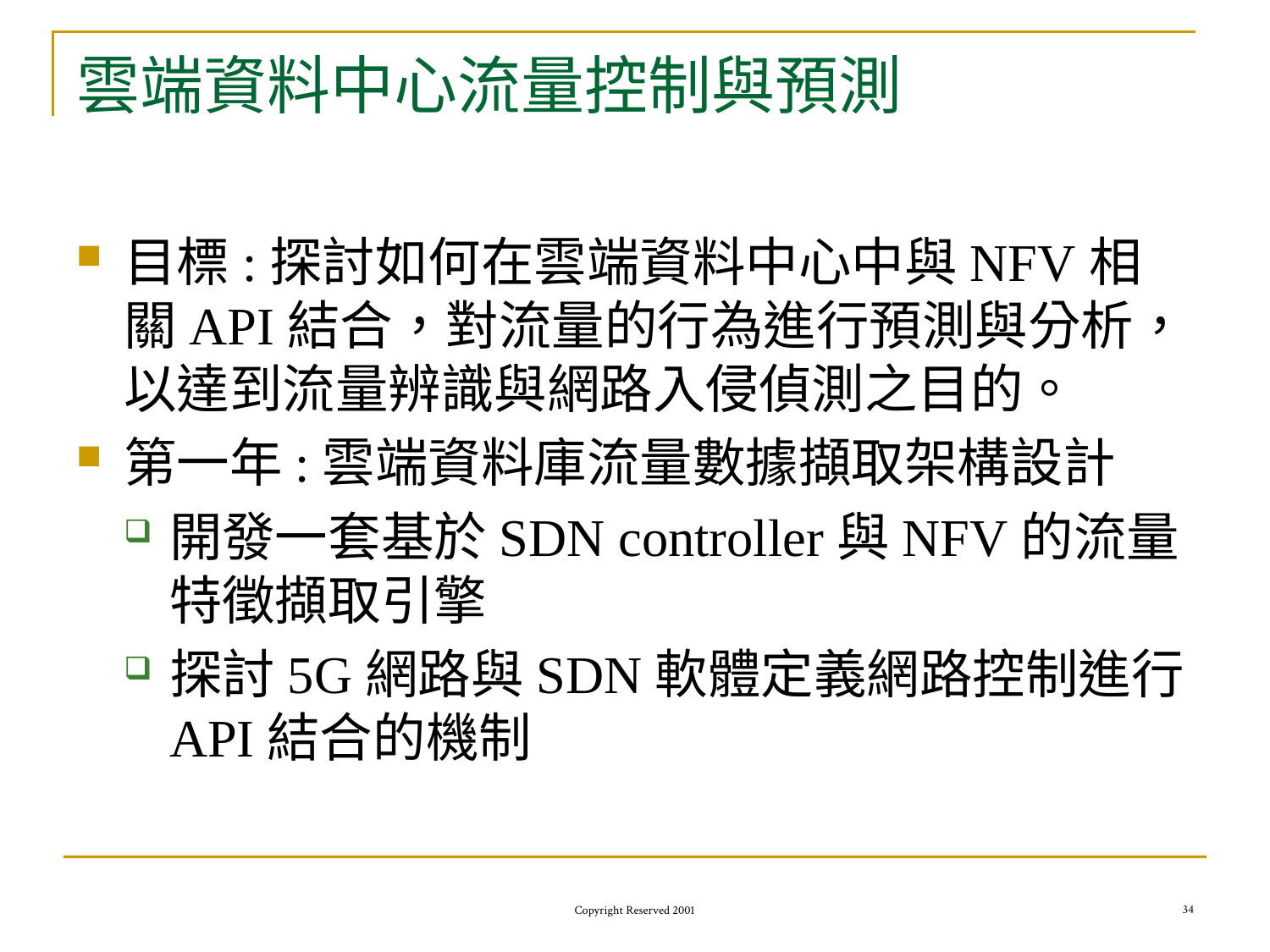

# 雲端資料中心流量控制與預測
目標:探討如何在雲端資料中心中與NFV相關API結合，對流量的行為進行預測與分析，以達到流量辨識與網路入侵偵測之目的。
第一年:雲端資料庫流量數據擷取架構設計
開發一套基於SDN controller與NFV的流量特徵擷取引擎
探討5G網路與SDN軟體定義網路控制進行API結合的機制
34
Copyright Reserved 2001